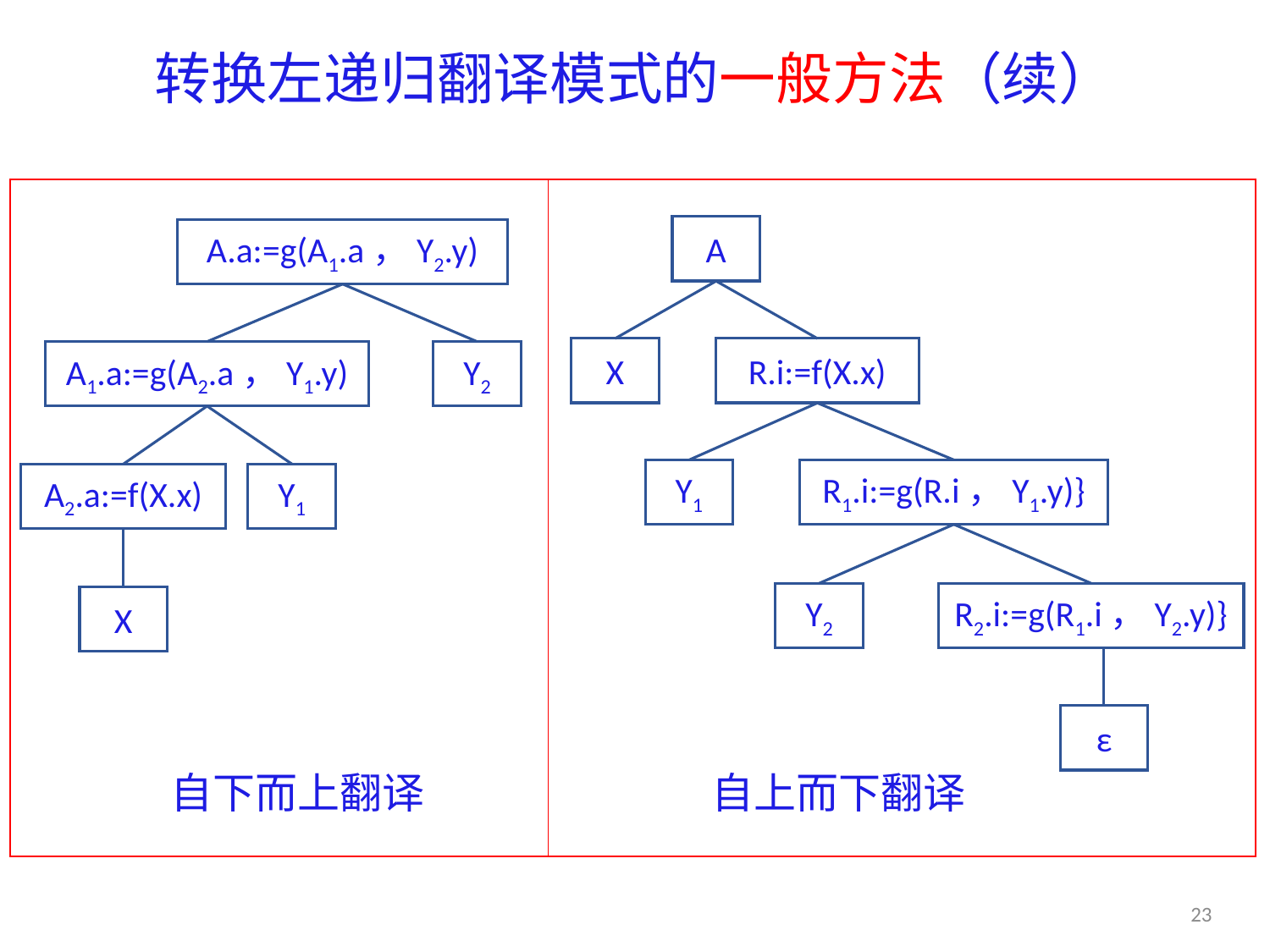

# 转换左递归翻译模式的一般方法（续）

A
X
R.i:=f(X.x)
Y1
R1.i:=g(R.i，Y1.y)}
Y2
R2.i:=g(R1.i，Y2.y)}
ε
A.a:=g(A1.a，Y2.y)
A1.a:=g(A2.a，Y1.y)
Y2
A2.a:=f(X.x)
Y1
X
自下而上翻译
自上而下翻译
23